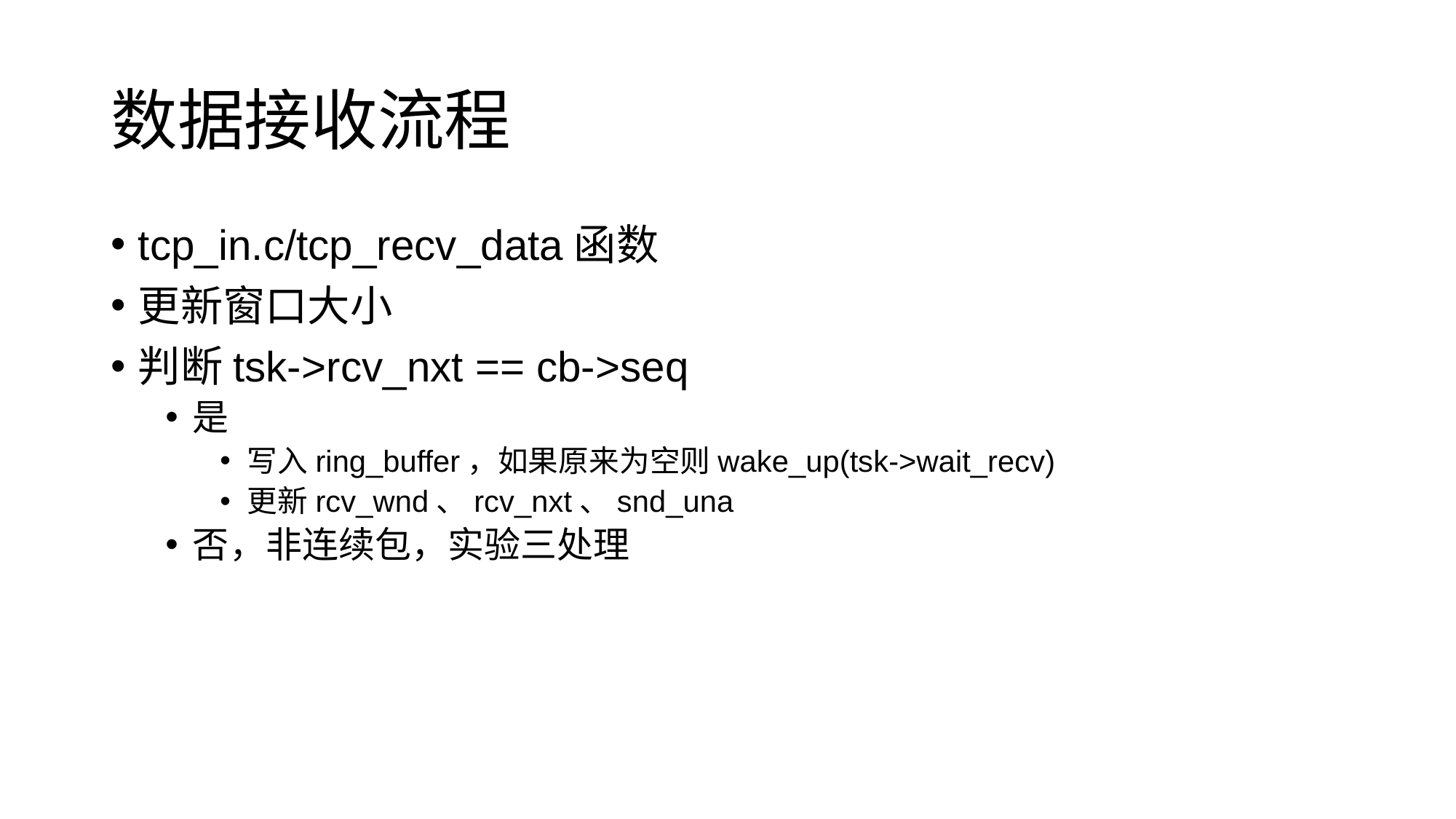

# 数据接收流程
tcp_in.c/tcp_recv_data函数
更新窗口大小
判断tsk->rcv_nxt == cb->seq
是
写入ring_buffer，如果原来为空则wake_up(tsk->wait_recv)
更新rcv_wnd、rcv_nxt、snd_una
否，非连续包，实验三处理